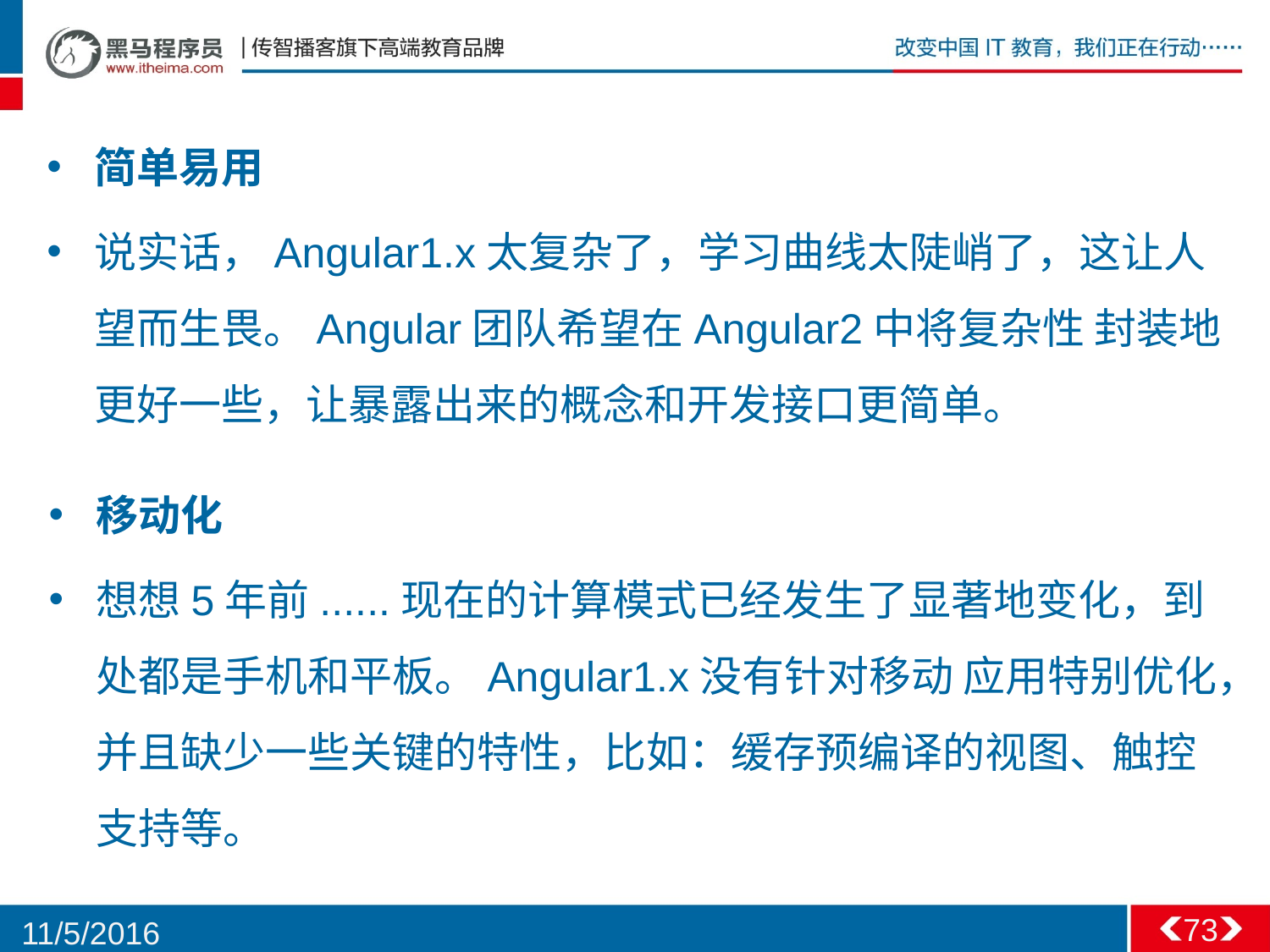

简单易用
说实话，Angular1.x太复杂了，学习曲线太陡峭了，这让人望而生畏。Angular团队希望在Angular2中将复杂性 封装地更好一些，让暴露出来的概念和开发接口更简单。
移动化
想想5年前......现在的计算模式已经发生了显著地变化，到处都是手机和平板。Angular1.x没有针对移动 应用特别优化，并且缺少一些关键的特性，比如：缓存预编译的视图、触控支持等。

73

11/5/2016